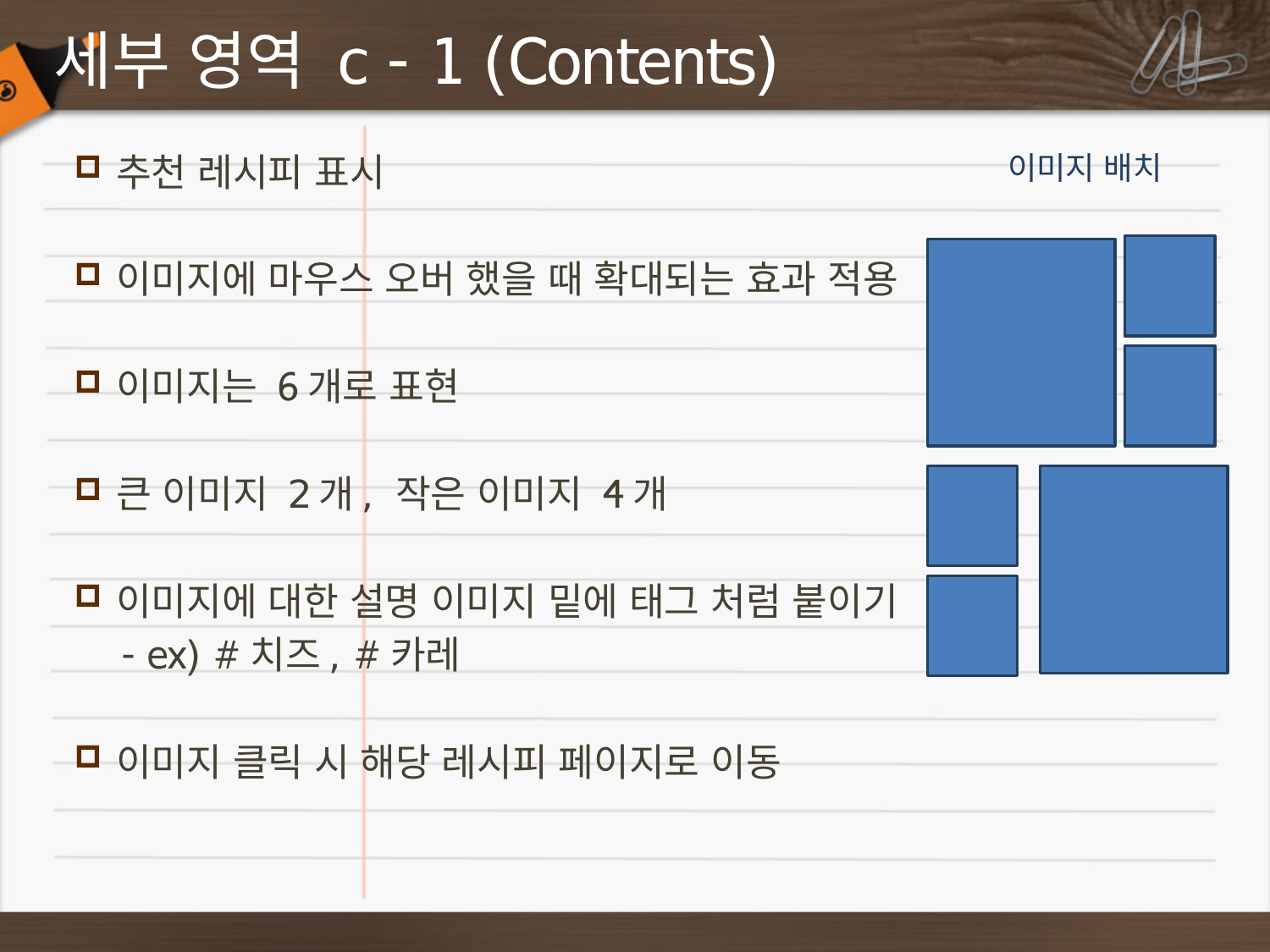

# 세부 영역 c - 1 (Contents)

추천 레시피 표시

이미지에 마우스 오버 했을 때 확대되는 효과 적용

이미지는 6개로 표현

큰 이미지 2개, 작은 이미지 4개

이미지에 대한 설명 이미지 밑에 태그 처럼 붙이기
    - ex) #치즈, #카레

이미지 클릭 시 해당 레시피 페이지로 이동

이미지 배치